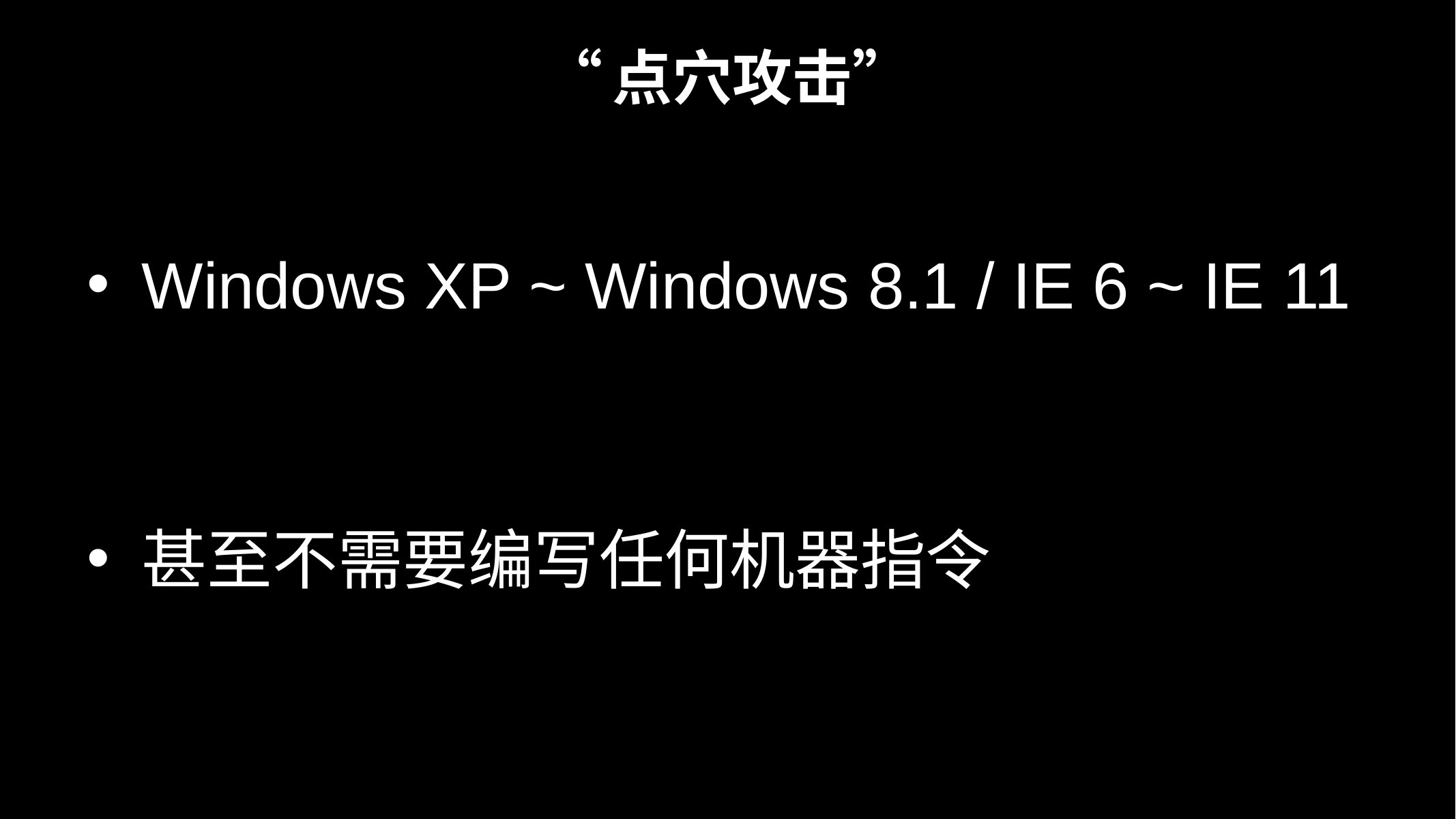

# “点穴攻击”

Windows XP ~ Windows 8.1 / IE 6 ~ IE 11

甚至不需要编写任何机器指令